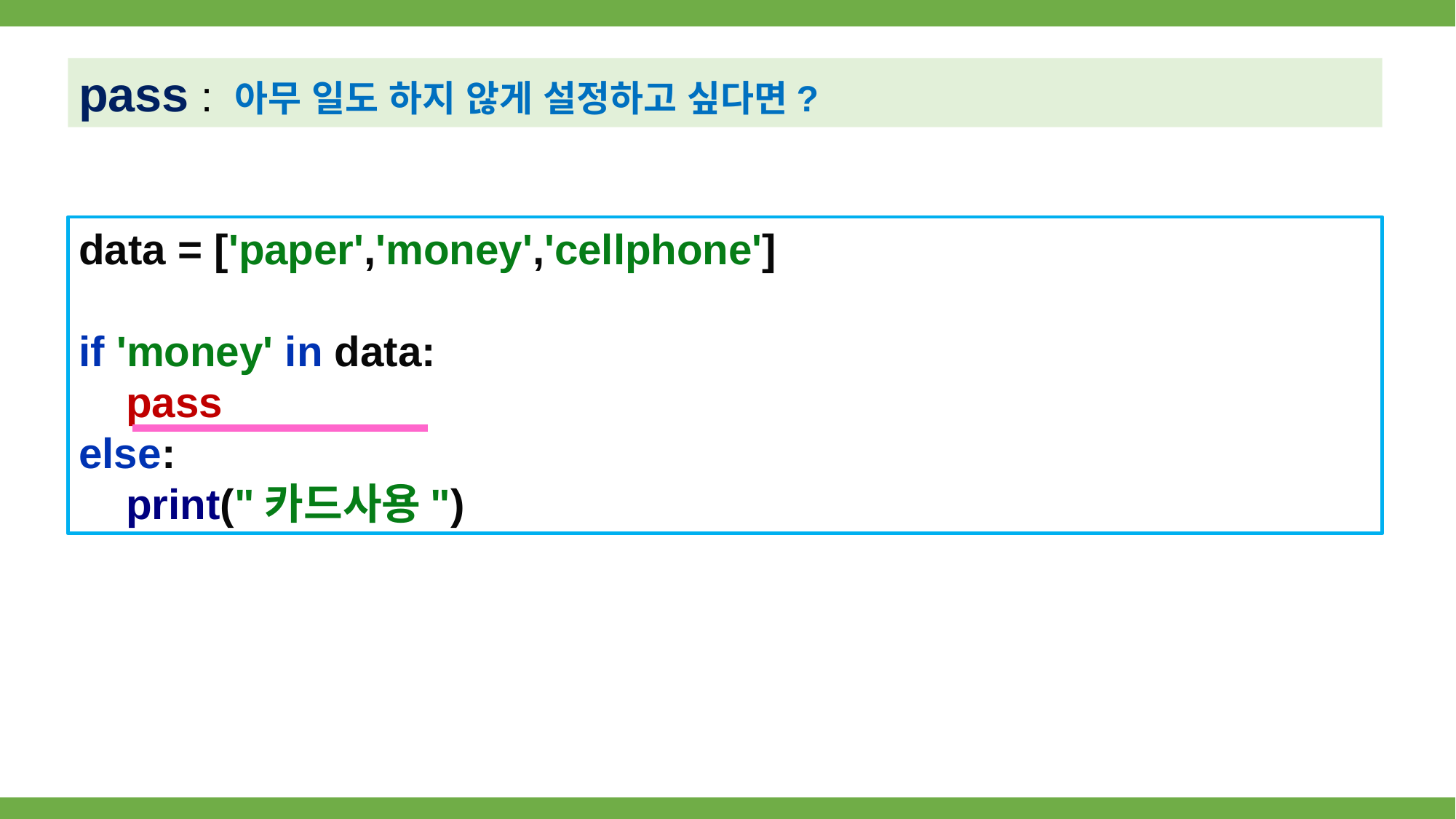

pass : 아무 일도 하지 않게 설정하고 싶다면?
data = ['paper','money','cellphone']
if 'money' in data:
    pass
else:
    print("카드사용")